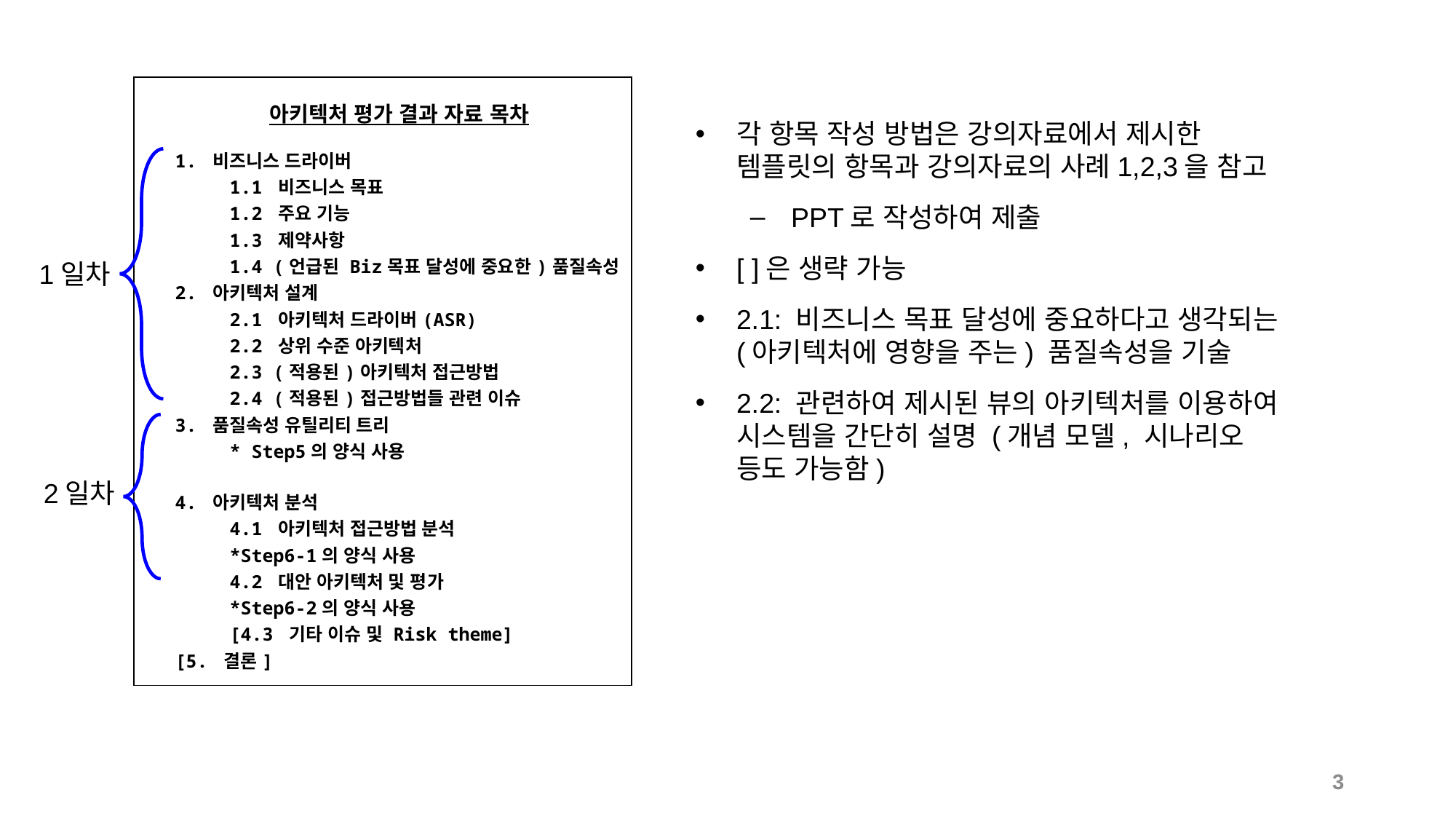

| 아키텍처 평가 결과 자료 목차 1. 비즈니스 드라이버 1.1 비즈니스 목표 1.2 주요 기능 1.3 제약사항 1.4 (언급된 Biz목표 달성에 중요한)품질속성 2. 아키텍처 설계 2.1 아키텍처 드라이버(ASR) 2.2 상위 수준 아키텍처 2.3 (적용된)아키텍처 접근방법 2.4 (적용된)접근방법들 관련 이슈 3. 품질속성 유틸리티 트리 \* Step5의 양식 사용 4. 아키텍처 분석 4.1 아키텍처 접근방법 분석 \*Step6-1의 양식 사용 4.2 대안 아키텍처 및 평가 \*Step6-2의 양식 사용 [4.3 기타 이슈 및 Risk theme] [5. 결론] |
| --- |
각 항목 작성 방법은 강의자료에서 제시한 템플릿의 항목과 강의자료의 사례1,2,3을 참고
PPT로 작성하여 제출
[ ]은 생략 가능
2.1: 비즈니스 목표 달성에 중요하다고 생각되는 (아키텍처에 영향을 주는) 품질속성을 기술
2.2: 관련하여 제시된 뷰의 아키텍처를 이용하여 시스템을 간단히 설명 (개념 모델, 시나리오 등도 가능함)

1일차

2일차
3